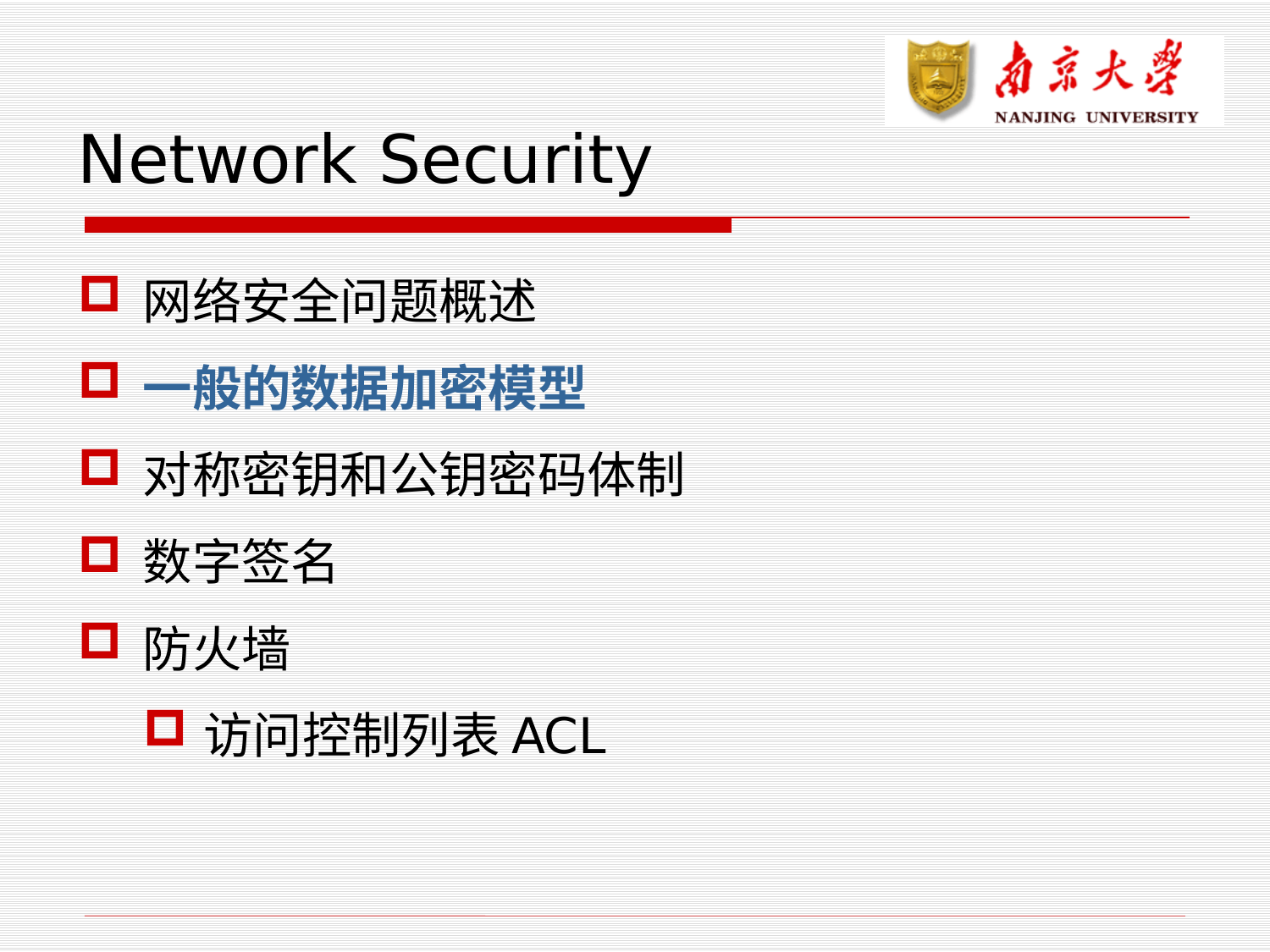

# Network Security
网络安全问题概述
一般的数据加密模型
对称密钥和公钥密码体制
数字签名
防火墙
访问控制列表ACL